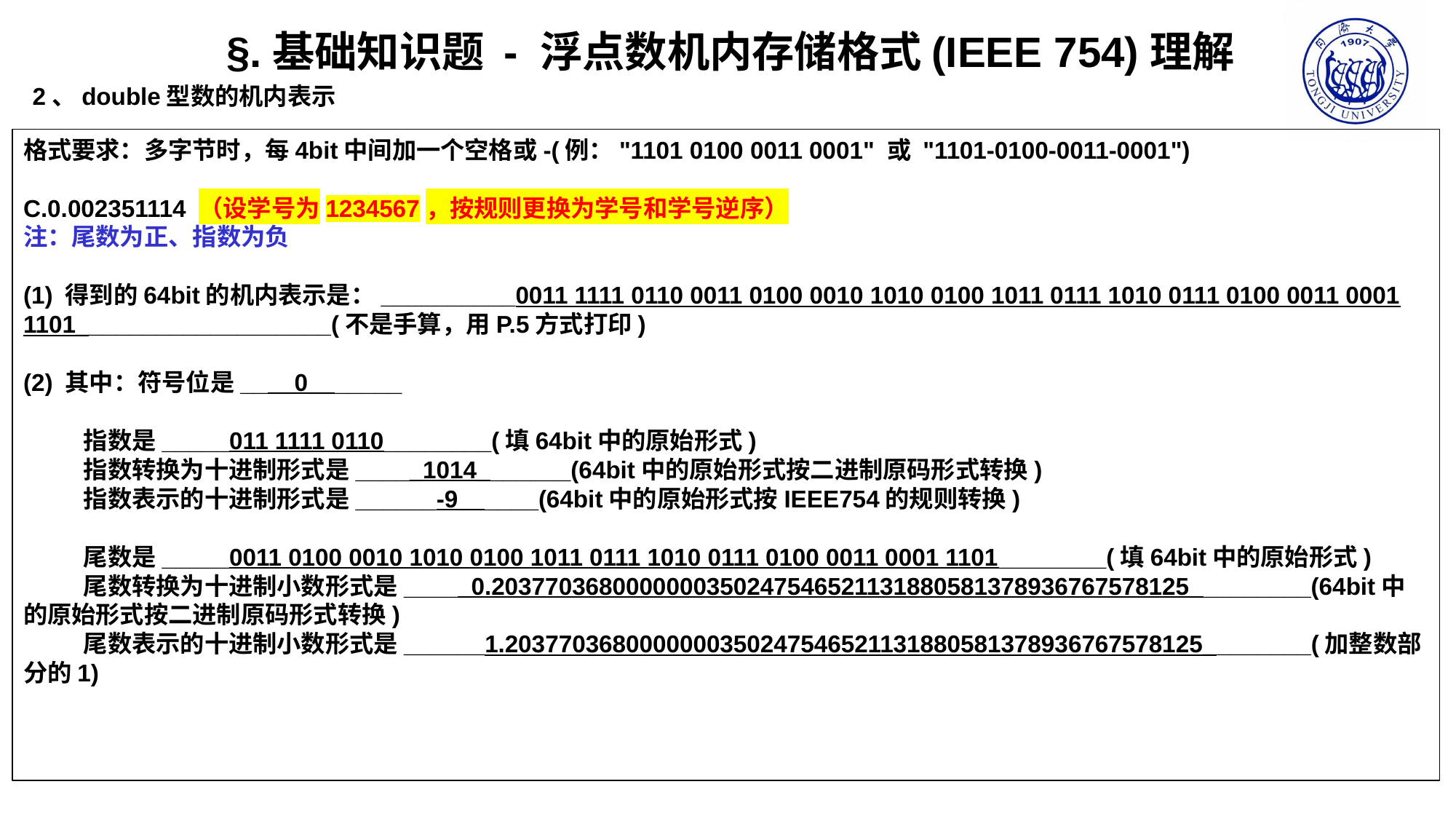

§.基础知识题 - 浮点数机内存储格式(IEEE 754)理解
2、double型数的机内表示
格式要求：多字节时，每4bit中间加一个空格或-(例："1101 0100 0011 0001" 或 "1101-0100-0011-0001")

C.0.002351114 （设学号为1234567，按规则更换为学号和学号逆序）
注：尾数为正、指数为负

(1) 得到的64bit的机内表示是：__________0011 1111 0110 0011 0100 0010 1010 0100 1011 0111 1010 0111 0100 0011 0001 1101___________________(不是手算，用P.5方式打印)

(2) 其中：符号位是____0_______

          指数是_____011 1111 0110________(填64bit中的原始形式)
          指数转换为十进制形式是_____1014_______(64bit中的原始形式按二进制原码形式转换)
          指数表示的十进制形式是______-9______(64bit中的原始形式按IEEE754的规则转换)

          尾数是_____0011 0100 0010 1010 0100 1011 0111 1010 0111 0100 0011 0001 1101________(填64bit中的原始形式)
          尾数转换为十进制小数形式是_____0.2037703680000000350247546521131880581378936767578125_________(64bit中的原始形式按二进制原码形式转换)
          尾数表示的十进制小数形式是______1.2037703680000000350247546521131880581378936767578125________(加整数部分的1)